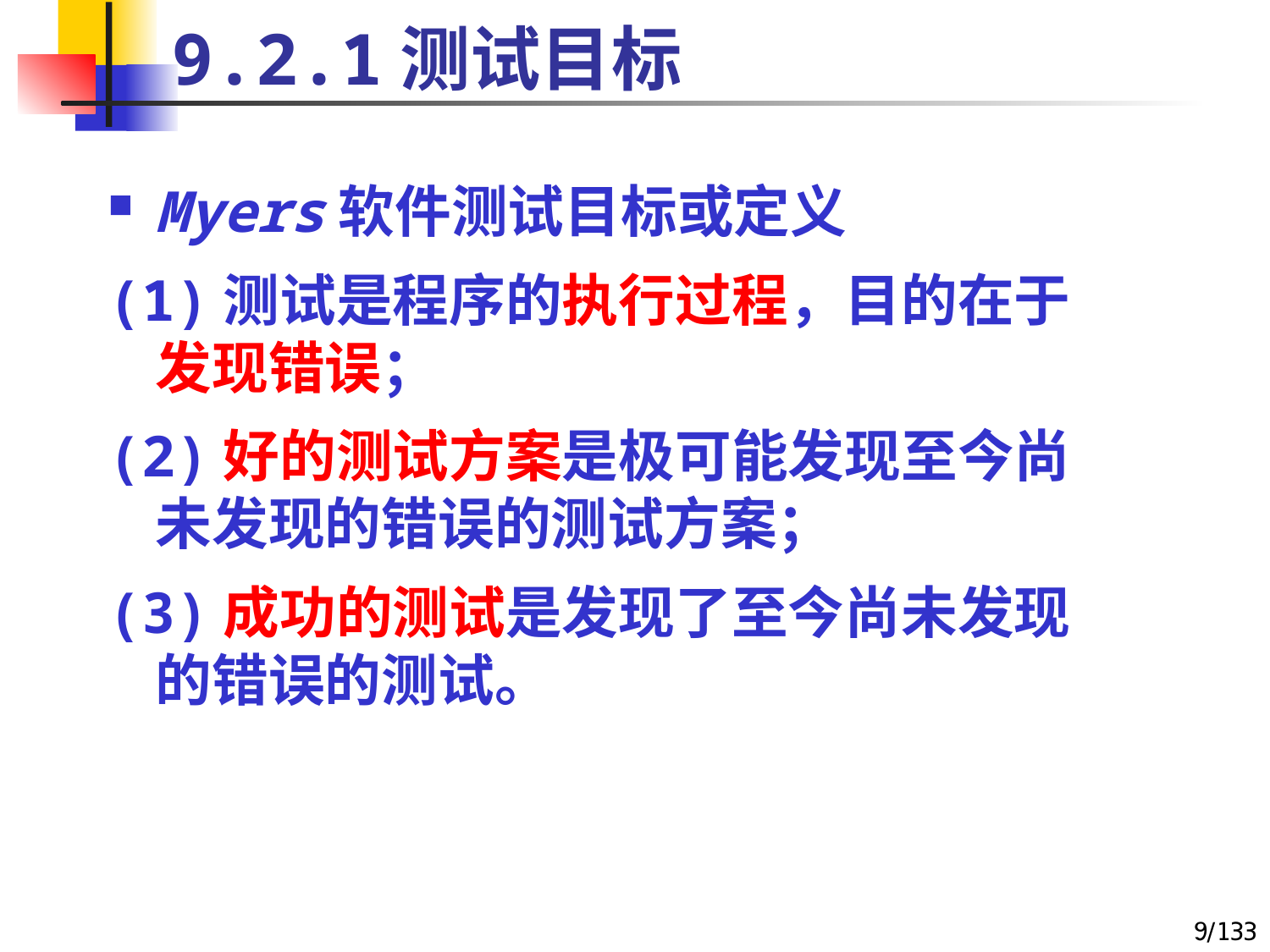

# 9.2.1测试目标
Myers软件测试目标或定义
(1)测试是程序的执行过程，目的在于发现错误；
(2)好的测试方案是极可能发现至今尚未发现的错误的测试方案；
(3)成功的测试是发现了至今尚未发现的错误的测试。

9/133